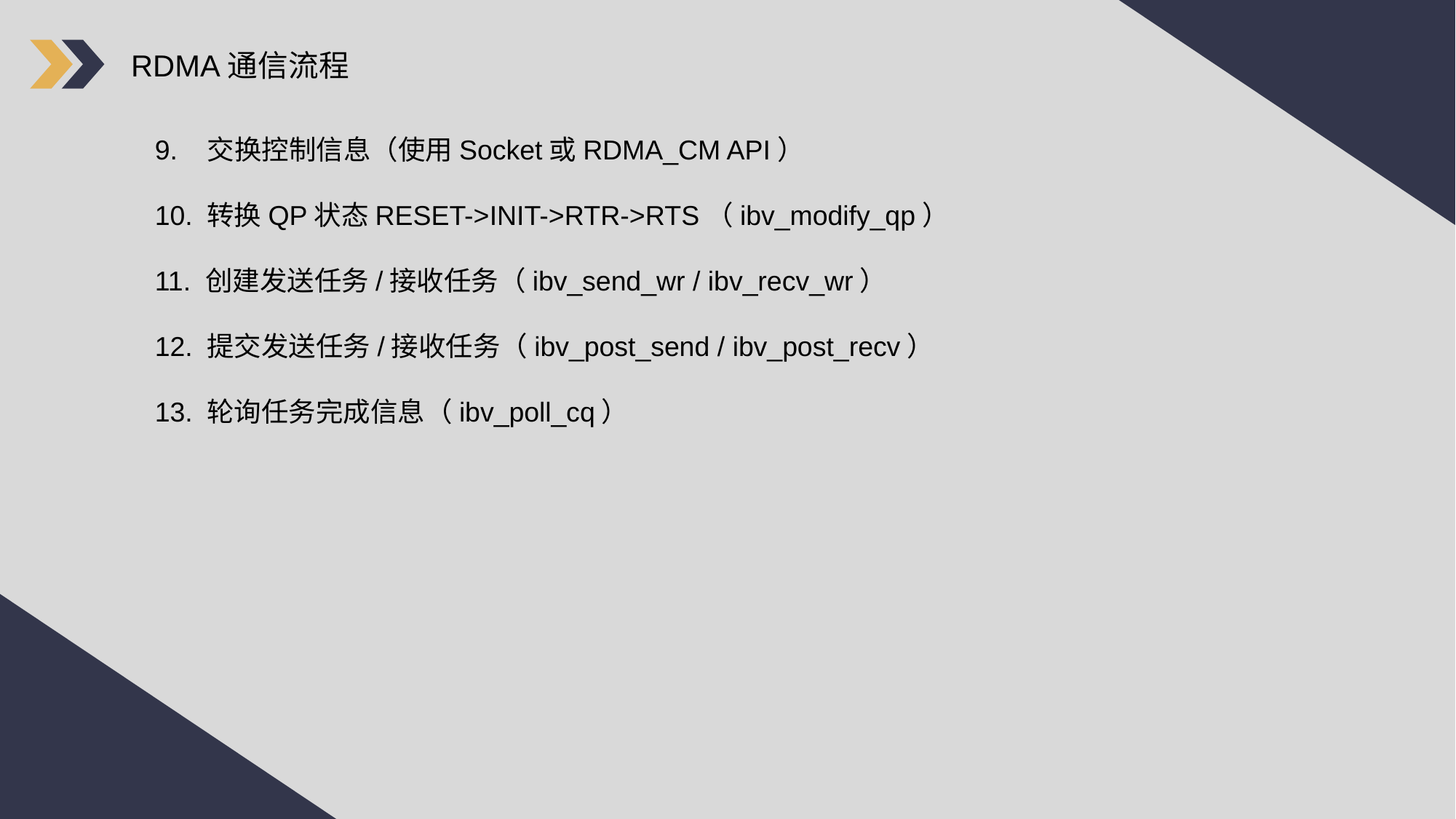

RDMA通信流程
9.   交换控制信息（使用Socket或RDMA_CM API）
10. 转换QP状态RESET->INIT->RTR->RTS（ibv_modify_qp）
11. 创建发送任务/接收任务（ibv_send_wr / ibv_recv_wr）
12. 提交发送任务/接收任务（ibv_post_send / ibv_post_recv）
13. 轮询任务完成信息（ibv_poll_cq）